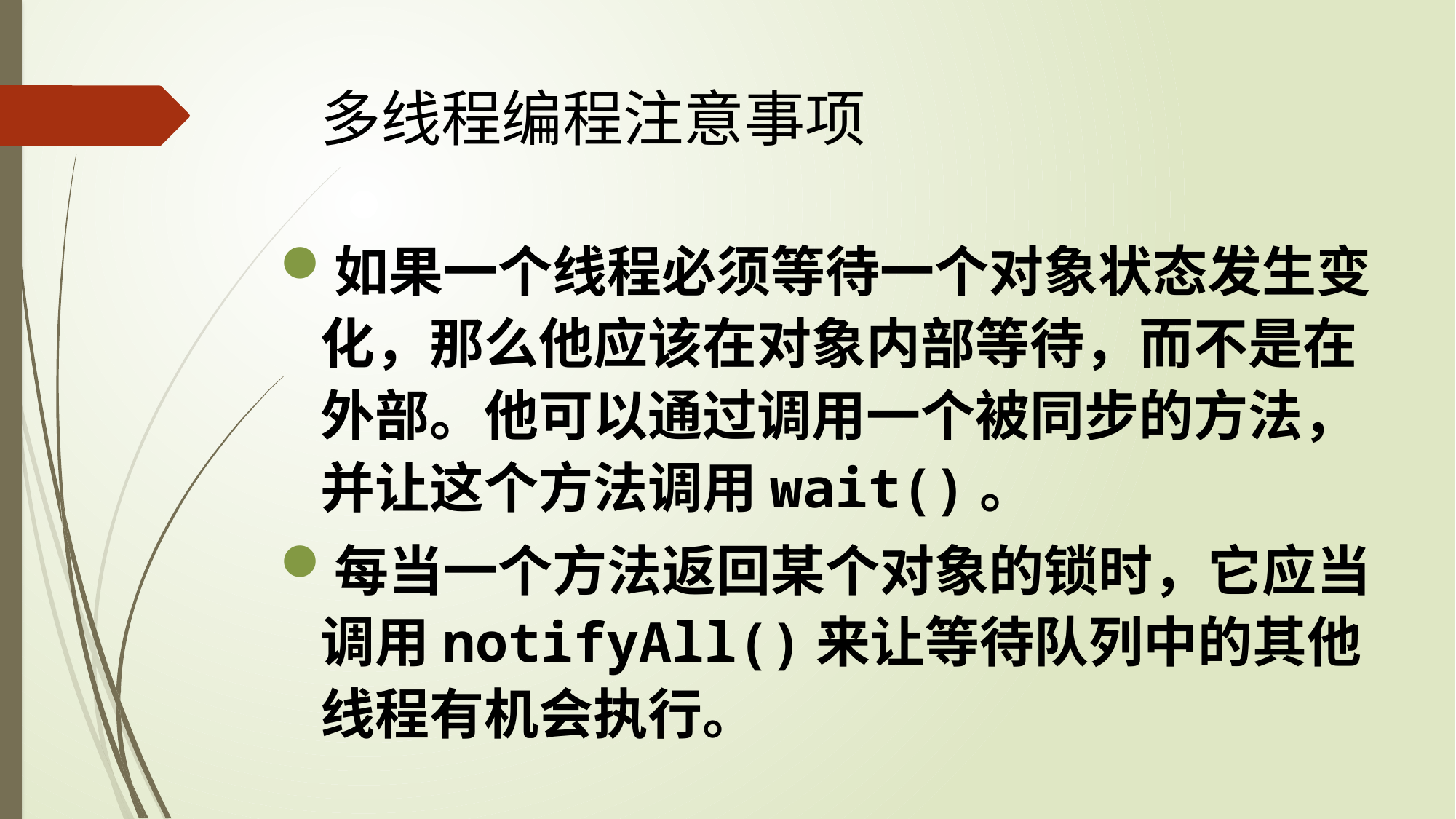

# 多线程编程注意事项

如果一个线程必须等待一个对象状态发生变化，那么他应该在对象内部等待，而不是在外部。他可以通过调用一个被同步的方法，并让这个方法调用wait()。
每当一个方法返回某个对象的锁时，它应当调用notifyAll()来让等待队列中的其他线程有机会执行。